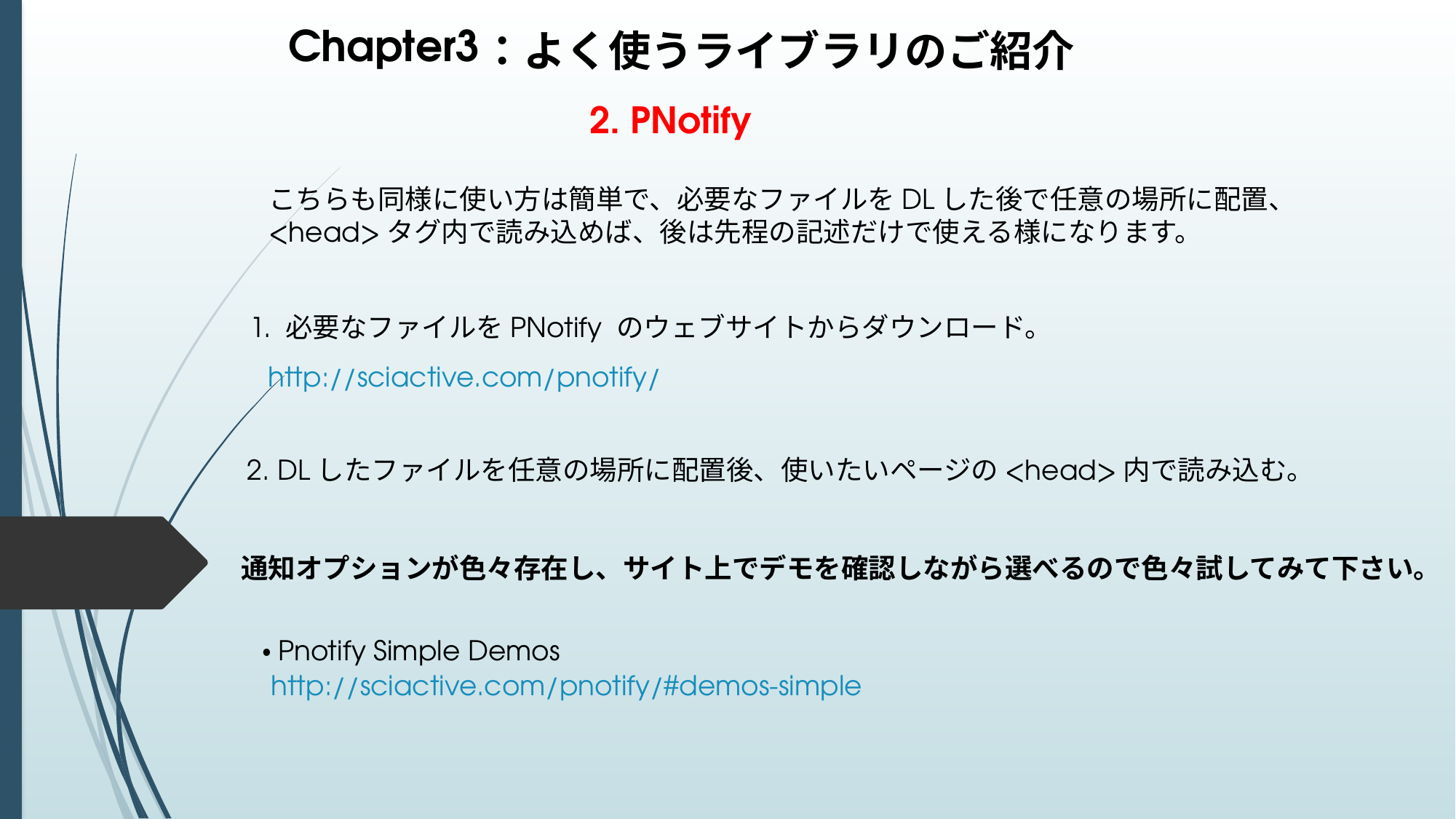

Chapter3
：よく使うライブラリのご紹介
2. PNotify
こちらも同様に使い方は簡単で、必要なファイルをDLした後で任意の場所に配置、
<head>タグ内で読み込めば、後は先程の記述だけで使える様になります。
1. 必要なファイルをPNotify のウェブサイトからダウンロード。
http://sciactive.com/pnotify/
2. DLしたファイルを任意の場所に配置後、使いたいページの<head>内で読み込む。
通知オプションが色々存在し、サイト上でデモを確認しながら選べるので色々試してみて下さい。
・Pnotify Simple Demos
http://sciactive.com/pnotify/#demos-simple